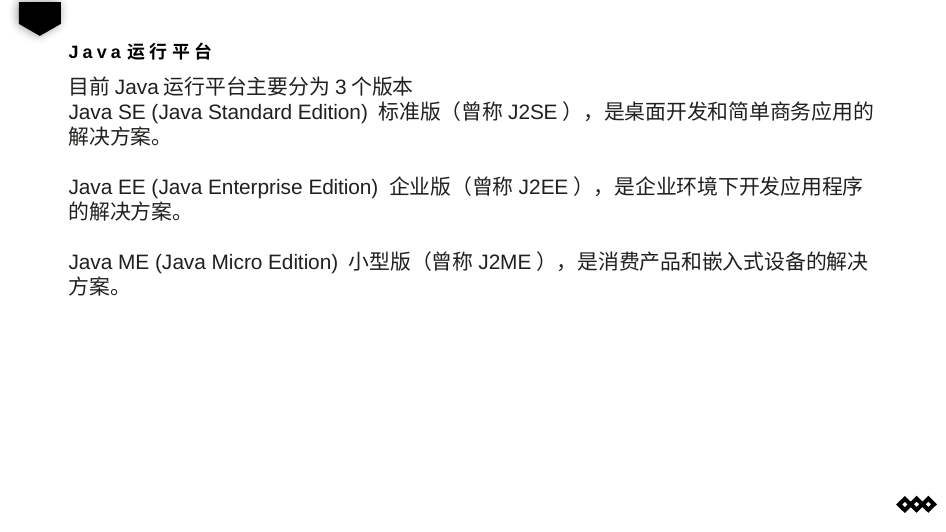

Java运行平台
目前Java运行平台主要分为3个版本
Java SE (Java Standard Edition) 标准版（曾称J2SE），是桌面开发和简单商务应用的解决方案。

Java EE (Java Enterprise Edition) 企业版（曾称J2EE），是企业环境下开发应用程序的解决方案。

Java ME (Java Micro Edition) 小型版（曾称J2ME），是消费产品和嵌入式设备的解决方案。